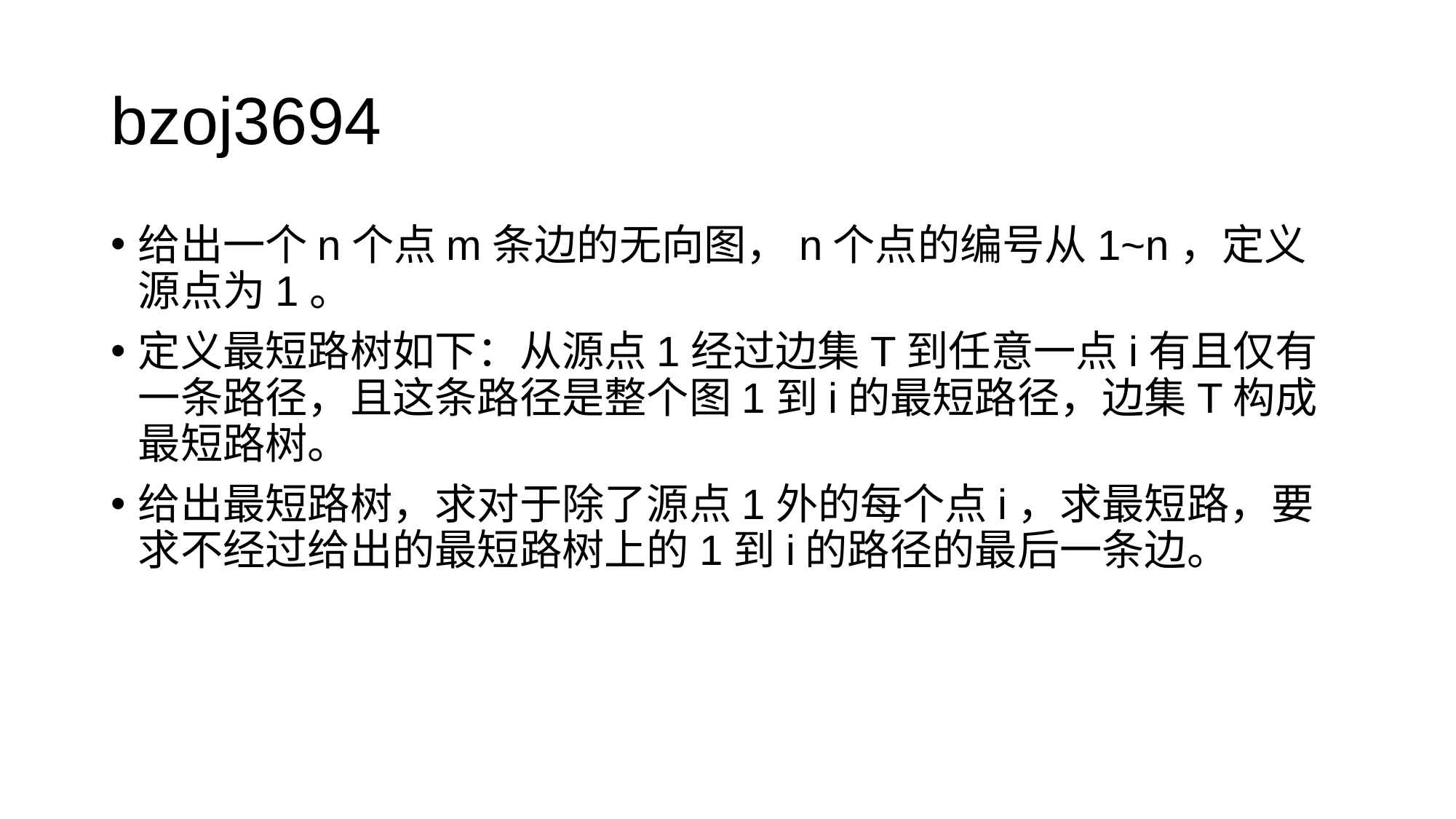

# bzoj3694
给出一个n个点m条边的无向图，n个点的编号从1~n，定义源点为1。
定义最短路树如下：从源点1经过边集T到任意一点i有且仅有一条路径，且这条路径是整个图1到i的最短路径，边集T构成最短路树。
给出最短路树，求对于除了源点1外的每个点i，求最短路，要求不经过给出的最短路树上的1到i的路径的最后一条边。